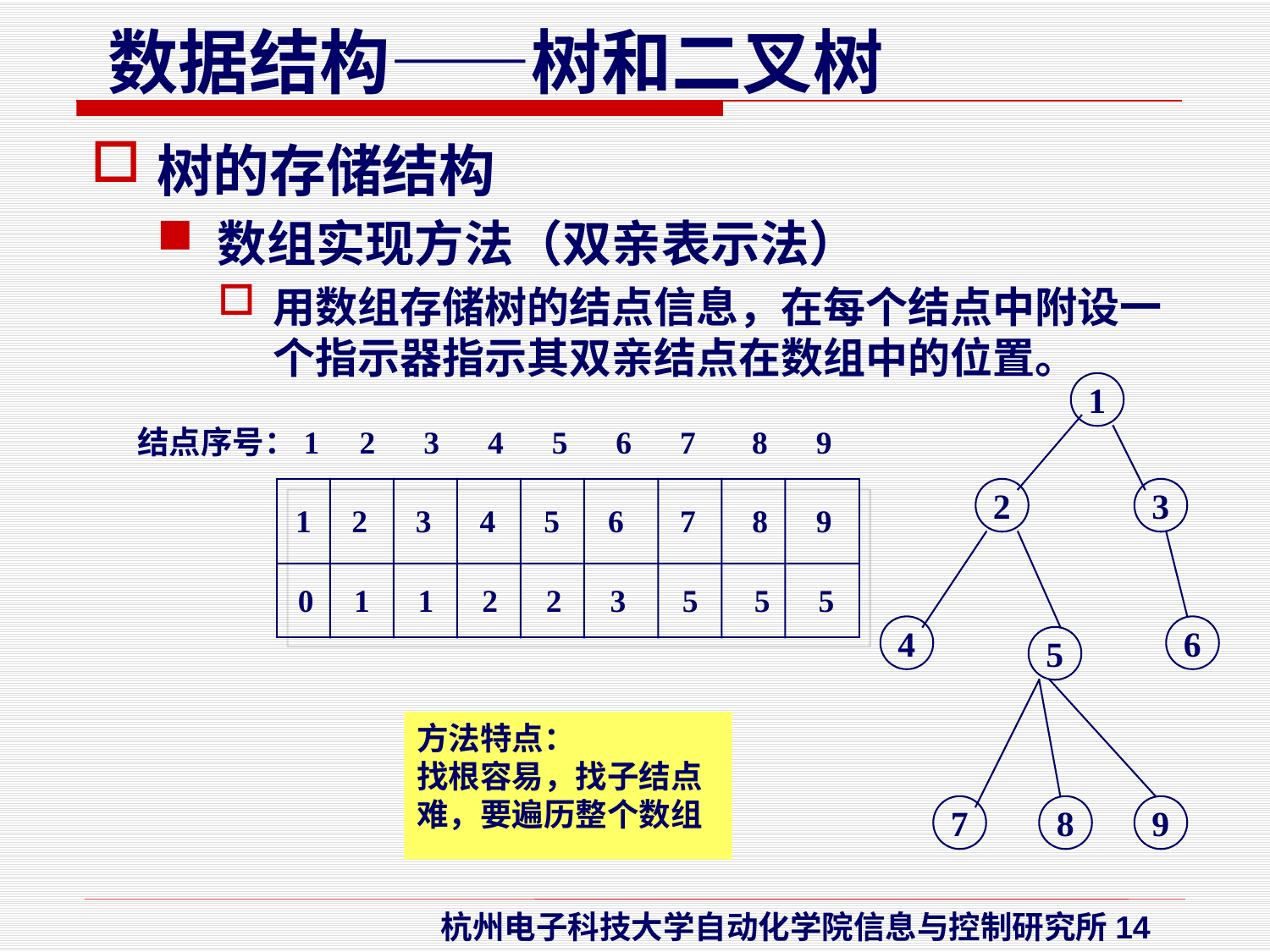

树的存储结构
数组实现方法（双亲表示法）
用数组存储树的结点信息，在每个结点中附设一个指示器指示其双亲结点在数组中的位置。

1

2
3

4
6
5

7
8
9
结点序号：1     2      3      4      5      6      7       8      9

1     2      3      4      5      6       7       8      9

0     1      1      2      2      3       5       5      5
方法特点：
找根容易，找子结点难，要遍历整个数组